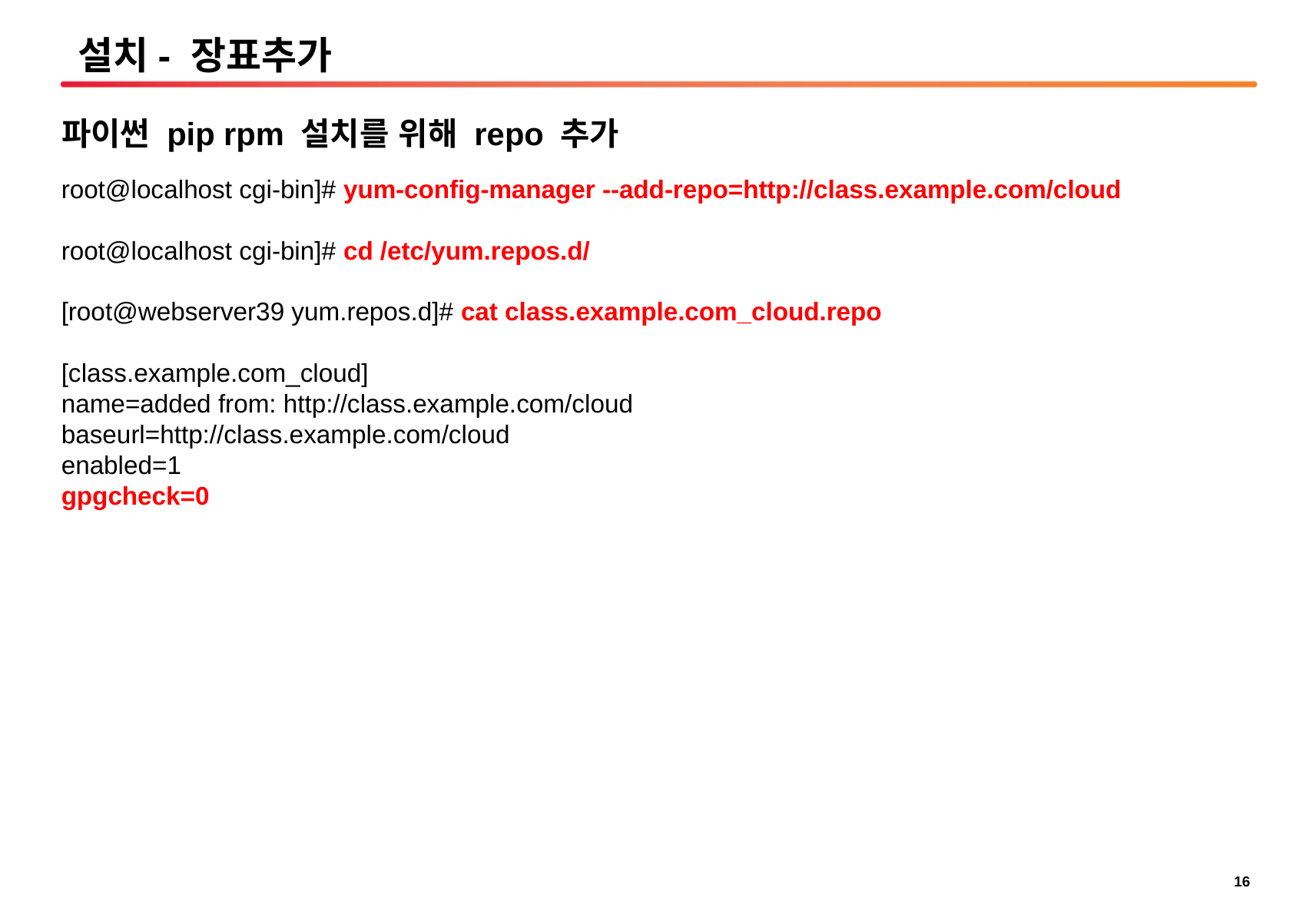

# 설치- 장표추가

파이썬 pip rpm 설치를 위해 repo 추가
root@localhost cgi-bin]# yum-config-manager --add-repo=http://class.example.com/cloud

root@localhost cgi-bin]# cd /etc/yum.repos.d/

[root@webserver39 yum.repos.d]# cat class.example.com_cloud.repo

[class.example.com_cloud]
name=added from: http://class.example.com/cloud
baseurl=http://class.example.com/cloud
enabled=1
gpgcheck=0